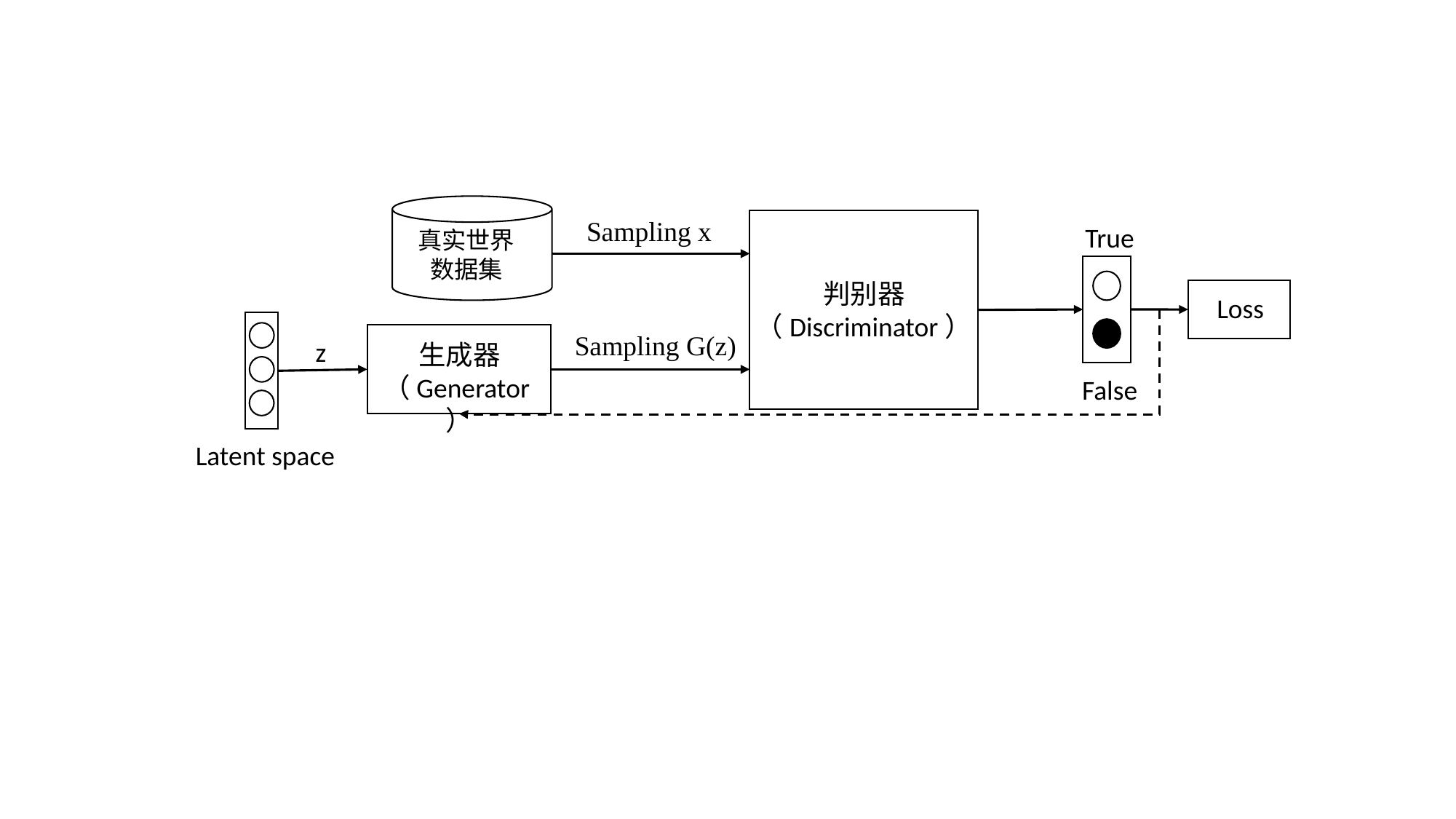

Sampling x

True
真实世界数据集

判别器
（Discriminator）

Loss

Sampling G(z)

z
生成器
（Generator）

False

Latent space